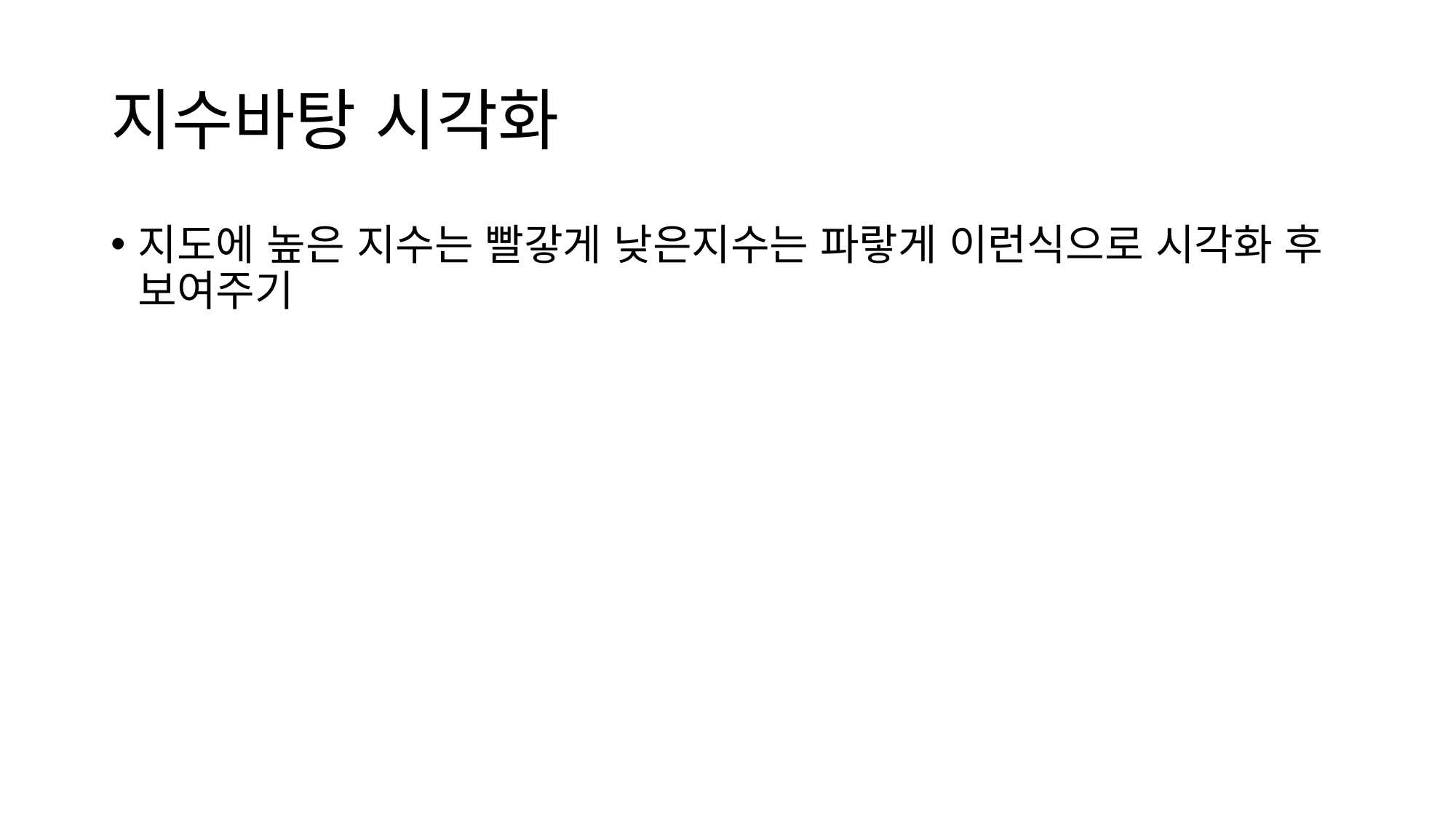

# 지수바탕 시각화
지도에 높은 지수는 빨갛게 낮은지수는 파랗게 이런식으로 시각화 후 보여주기